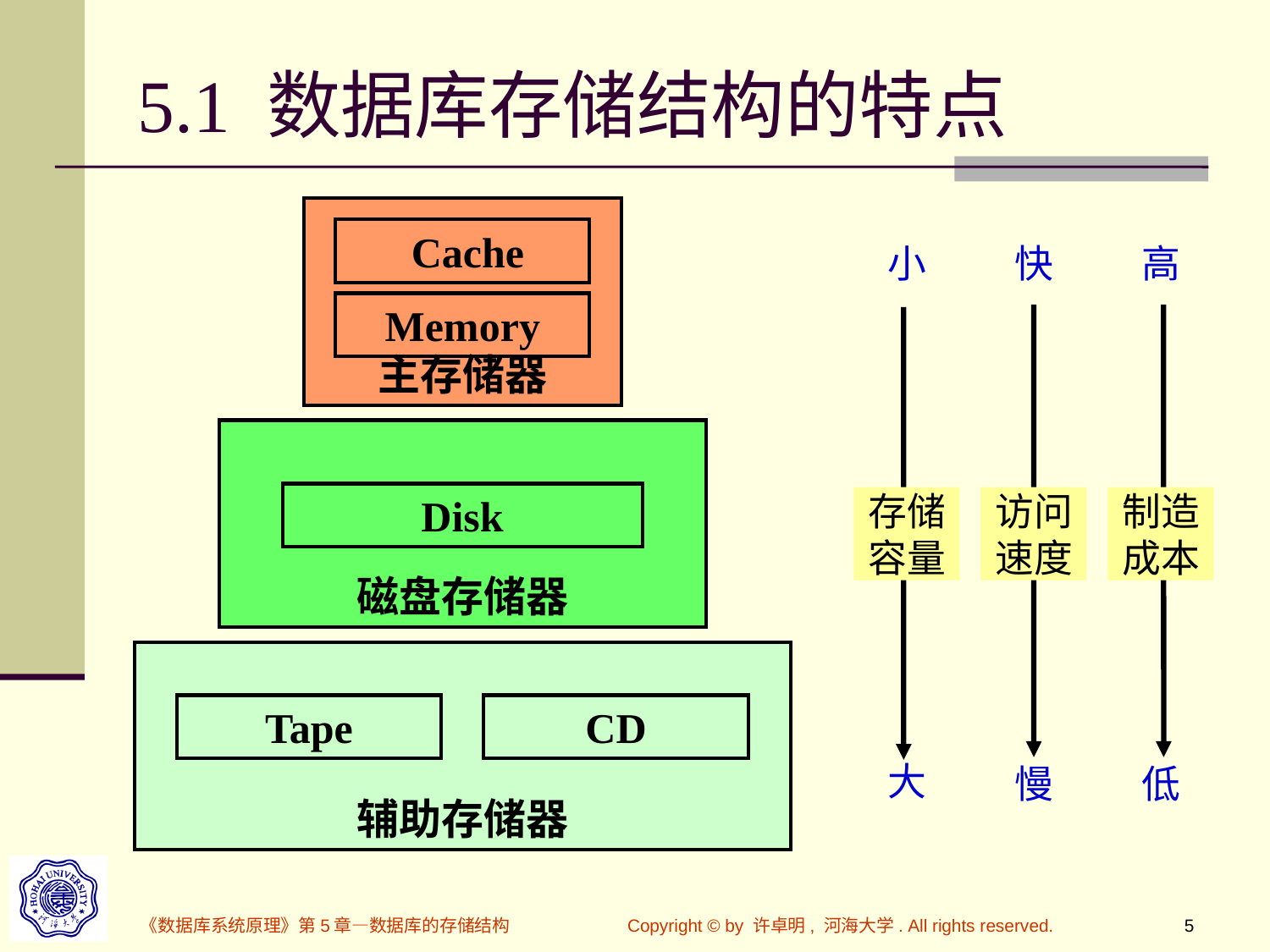

# 5.1 数据库存储结构的特点

主存储器
 Cache
小
快
高

存储容量
访问速度
制造成本
大
慢
低
Memory

磁盘存储器
Disk

辅助存储器
Tape
CD
《数据库系统原理》第5章—数据库的存储结构
Copyright © by 许卓明, 河海大学. All rights reserved.
5